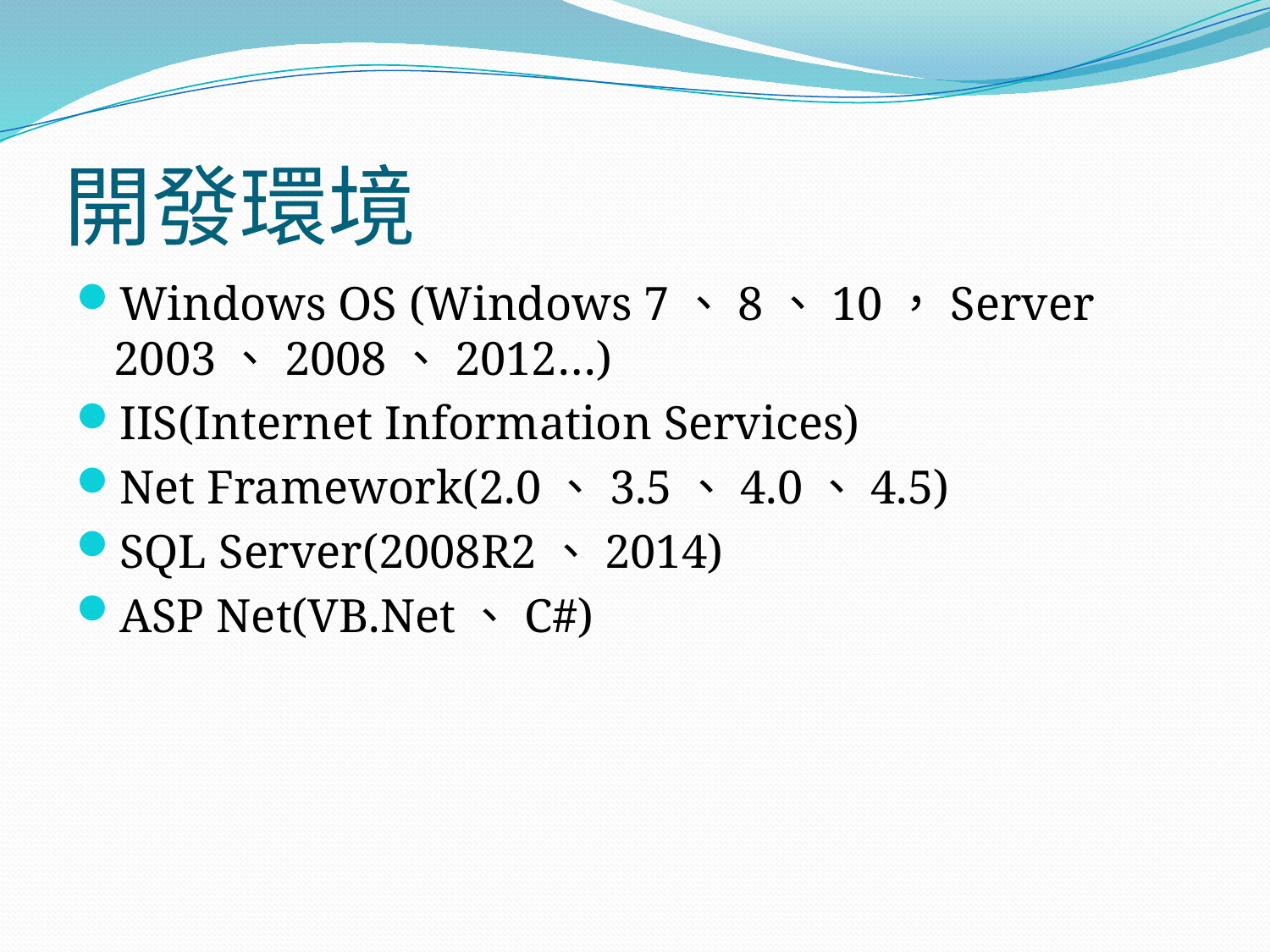

# 開發環境
Windows OS (Windows 7、8、10，Server 2003、2008、2012…)
IIS(Internet Information Services)
Net Framework(2.0、3.5、4.0、4.5)
SQL Server(2008R2、2014)
ASP Net(VB.Net、C#)